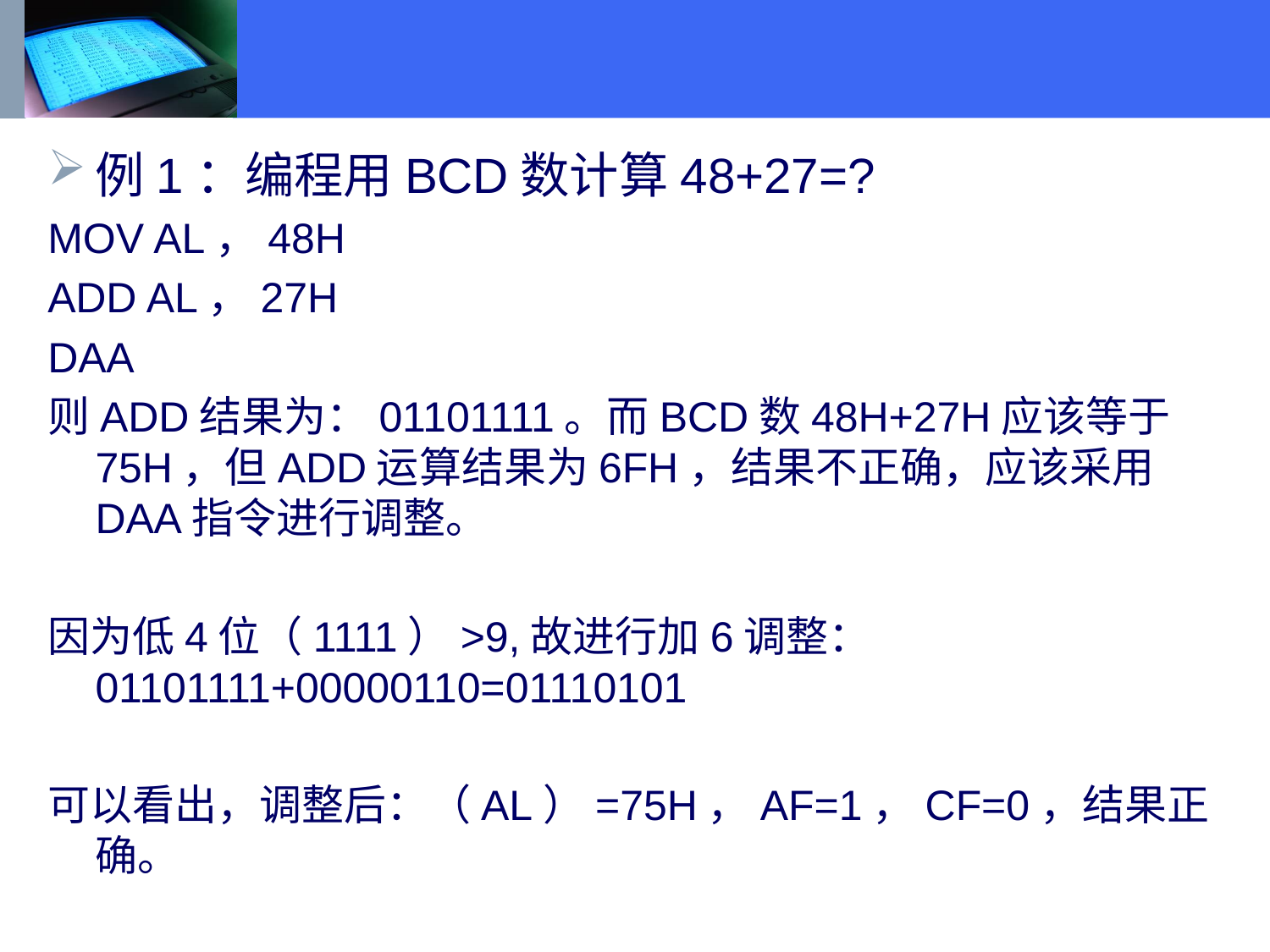

例1：编程用BCD数计算48+27=?
MOV AL，48H
ADD AL，27H
DAA
则ADD结果为：01101111。而BCD数48H+27H应该等于75H，但ADD运算结果为6FH，结果不正确，应该采用DAA指令进行调整。

因为低4位（1111）>9,故进行加6调整：01101111+00000110=01110101

可以看出，调整后：（AL）=75H，AF=1，CF=0，结果正确。